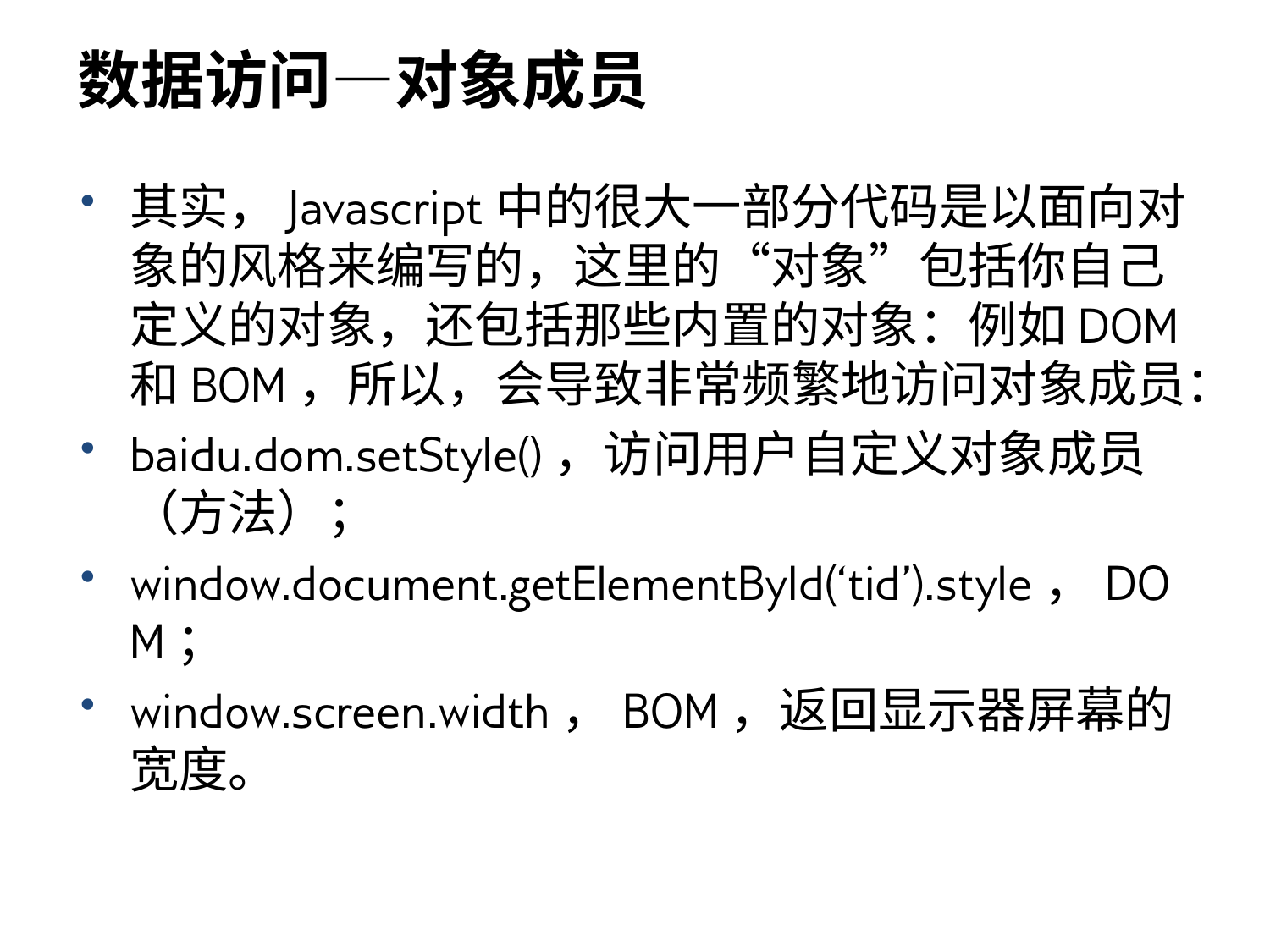

# 数据访问—对象成员
其实，Javascript中的很大一部分代码是以面向对象的风格来编写的，这里的“对象”包括你自己定义的对象，还包括那些内置的对象：例如DOM和BOM，所以，会导致非常频繁地访问对象成员：
baidu.dom.setStyle()，访问用户自定义对象成员（方法）；
window.document.getElementById(‘tid’).style，DOM；
window.screen.width，BOM，返回显示器屏幕的宽度。

29